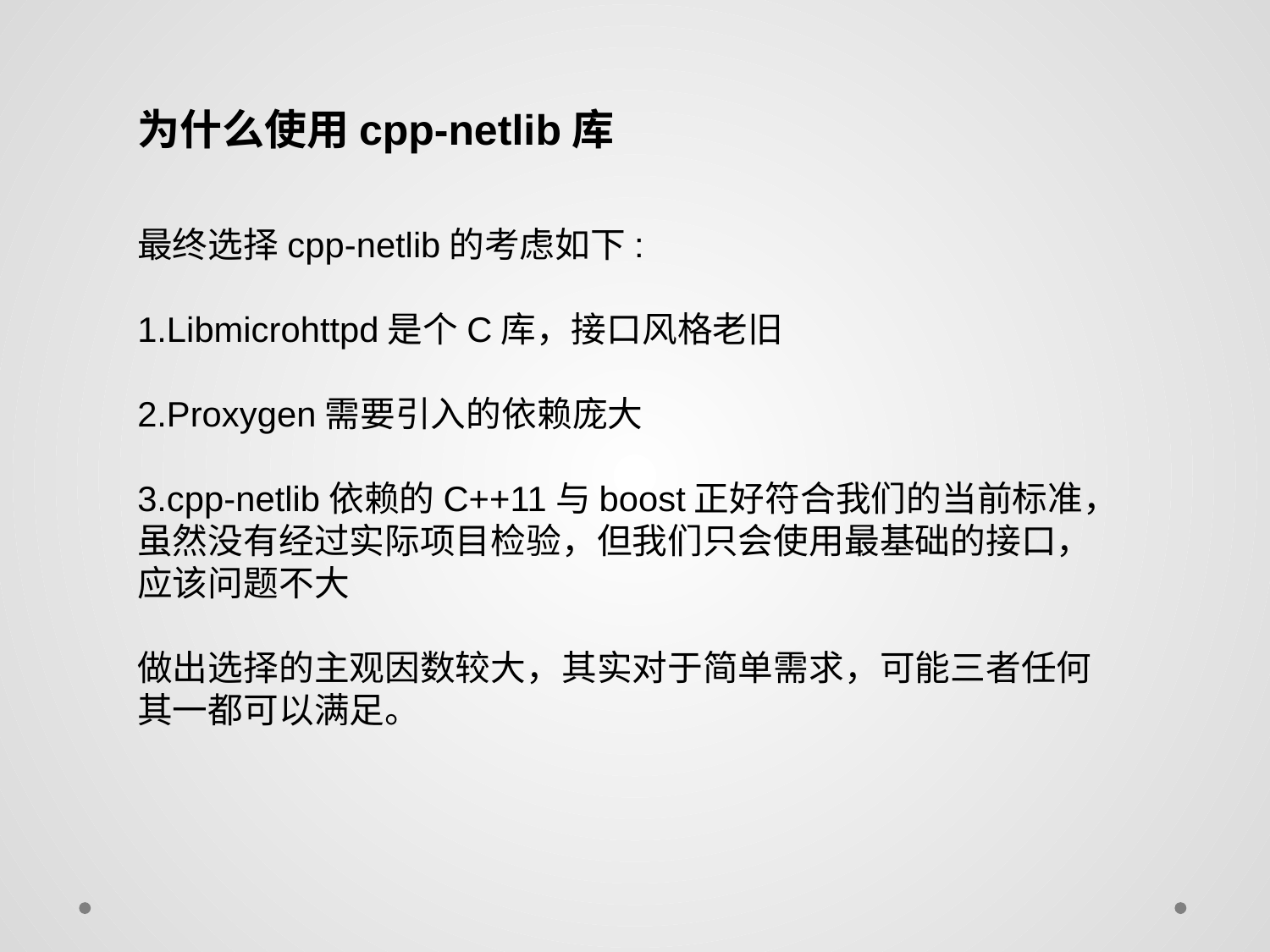

为什么使用cpp-netlib库
最终选择cpp-netlib的考虑如下:

1.Libmicrohttpd是个C库，接口风格老旧

2.Proxygen需要引入的依赖庞大

3.cpp-netlib依赖的C++11与boost正好符合我们的当前标准，虽然没有经过实际项目检验，但我们只会使用最基础的接口，应该问题不大

做出选择的主观因数较大，其实对于简单需求，可能三者任何其一都可以满足。